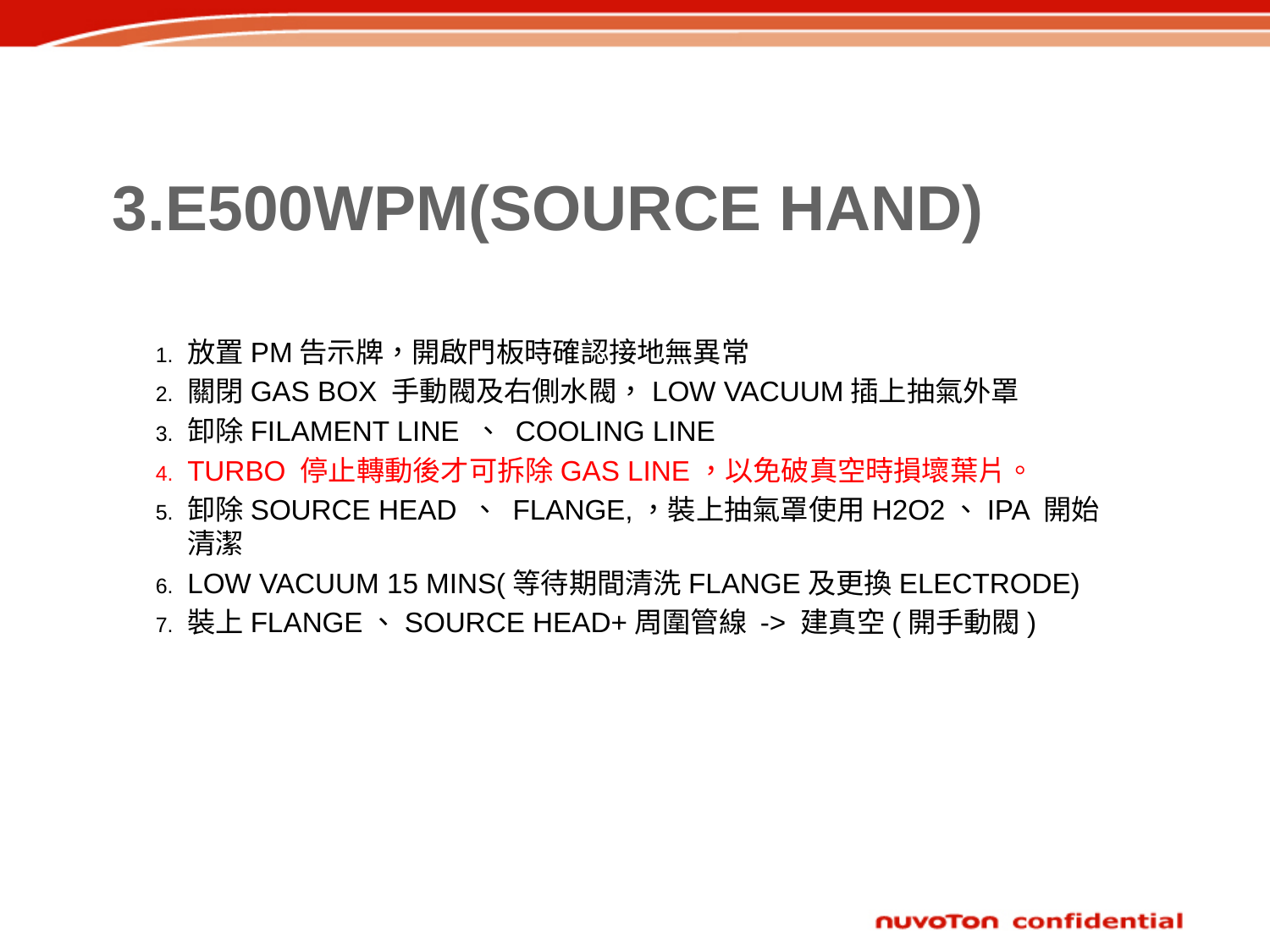

# 3.E500WPM(SOURCE HAND)
放置PM告示牌，開啟門板時確認接地無異常
關閉GAS BOX 手動閥及右側水閥，LOW VACUUM插上抽氣外罩
卸除FILAMENT LINE 、 COOLING LINE
TURBO 停止轉動後才可拆除GAS LINE，以免破真空時損壞葉片。
卸除SOURCE HEAD 、 FLANGE,，裝上抽氣罩使用H2O2、IPA 開始清潔
LOW VACUUM 15 MINS(等待期間清洗FLANGE及更換ELECTRODE)
裝上FLANGE、SOURCE HEAD+周圍管線 -> 建真空(開手動閥)